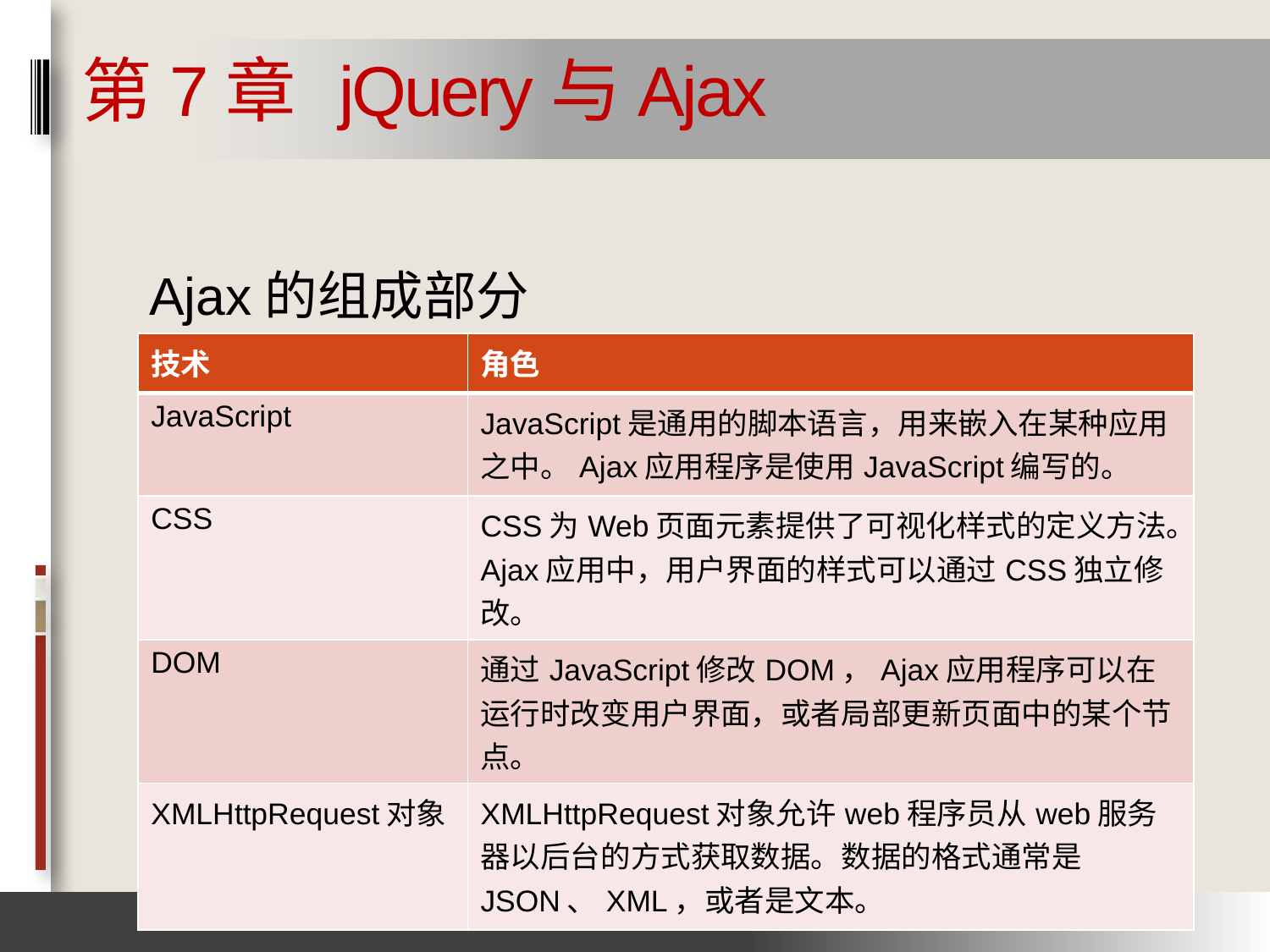

# 第7章  jQuery与Ajax
Ajax的组成部分

| 技术 | 角色 |
| --- | --- |
| JavaScript | JavaScript是通用的脚本语言，用来嵌入在某种应用之中。Ajax应用程序是使用JavaScript编写的。 |
| CSS | CSS为Web页面元素提供了可视化样式的定义方法。Ajax应用中，用户界面的样式可以通过CSS独立修改。 |
| DOM | 通过JavaScript修改DOM，Ajax应用程序可以在运行时改变用户界面，或者局部更新页面中的某个节点。 |
| XMLHttpRequest对象 | XMLHttpRequest对象允许web程序员从web服务器以后台的方式获取数据。数据的格式通常是JSON、XML，或者是文本。 |